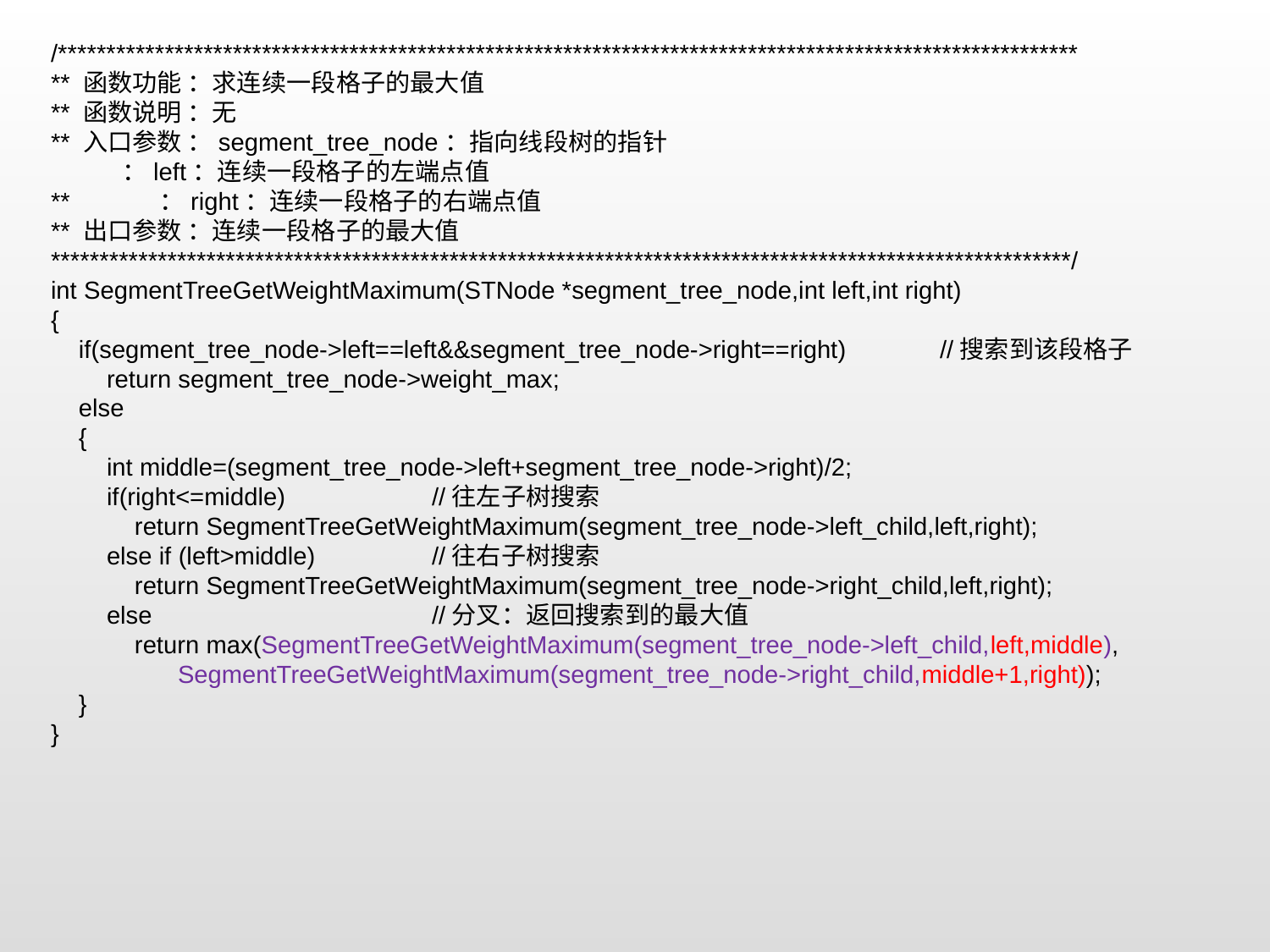

/*********************************************************************************************************
** 函数功能 ：求连续一段格子的最大值
** 函数说明 ：无
** 入口参数 ：segment_tree_node：指向线段树的指针
            ：left：连续一段格子的左端点值
**            ：right：连续一段格子的右端点值
** 出口参数 ：连续一段格子的最大值
*********************************************************************************************************/
int SegmentTreeGetWeightMaximum(STNode *segment_tree_node,int left,int right)
{
    if(segment_tree_node->left==left&&segment_tree_node->right==right) 	//搜索到该段格子
        return segment_tree_node->weight_max;
    else
    {
        int middle=(segment_tree_node->left+segment_tree_node->right)/2;
        if(right<=middle) 		//往左子树搜索
            return SegmentTreeGetWeightMaximum(segment_tree_node->left_child,left,right);
        else if (left>middle) 	//往右子树搜索
            return SegmentTreeGetWeightMaximum(segment_tree_node->right_child,left,right);
        else  			//分叉：返回搜索到的最大值
            return max(SegmentTreeGetWeightMaximum(segment_tree_node->left_child,left,middle),
	SegmentTreeGetWeightMaximum(segment_tree_node->right_child,middle+1,right));
    }
}